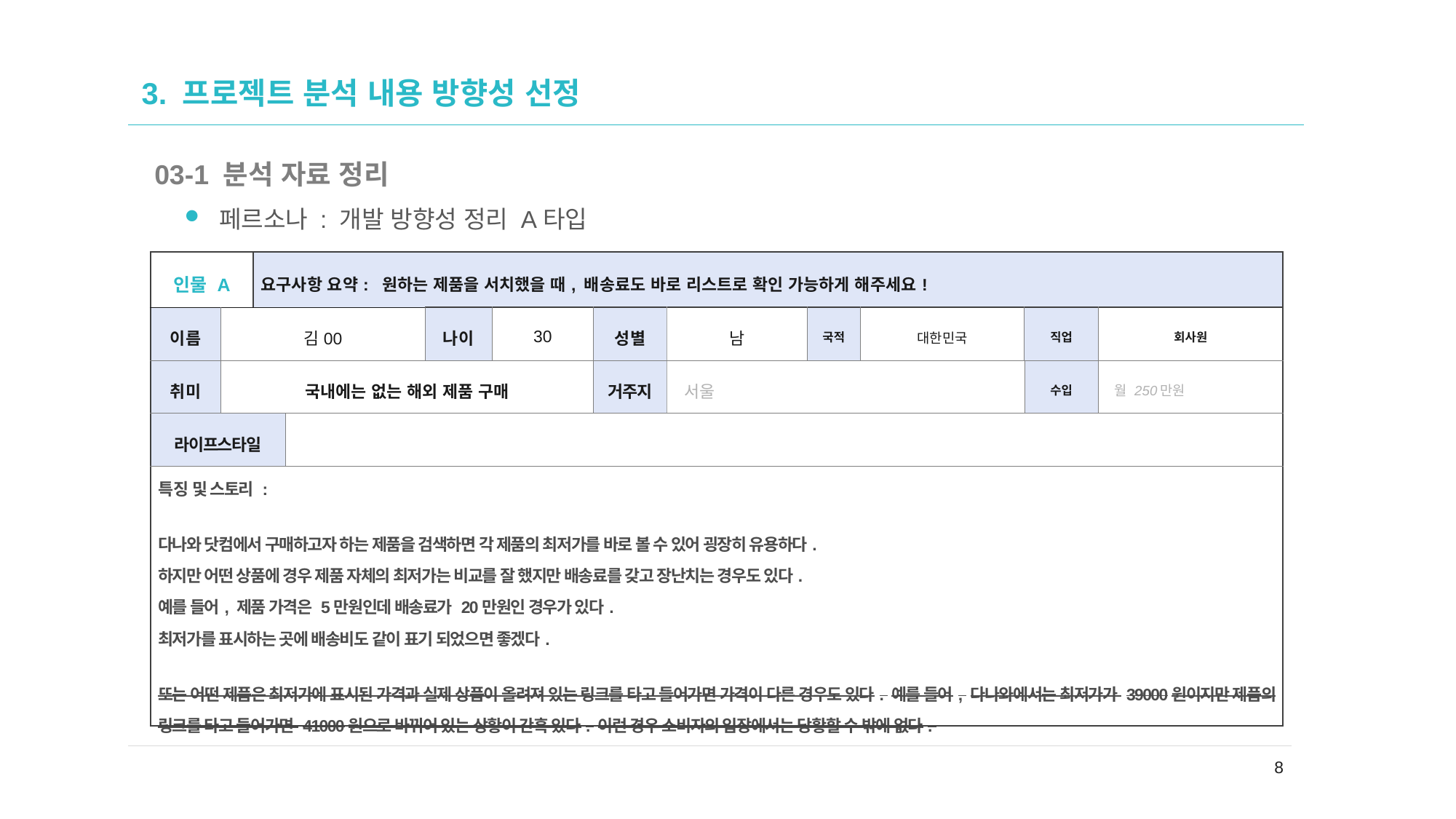

02
# 3. 프로젝트 분석 내용 방향성 선정
03-1 분석 자료 정리
페르소나 : 개발 방향성 정리 A타입
| 인물 A |  | 요구사항 요약: 원하는 제품을 서치했을 때, 배송료도 바로 리스트로 확인 가능하게 해주세요! |  |  |  |  |  |  |  |  |  |
| --- | --- | --- | --- | --- | --- | --- | --- | --- | --- | --- | --- |
| 이름 | 김00 |  |  | 나이 | 30 | 성별 | 남 | 국적 | 대한민국 | 직업 | 회사원 |
| 취미 | 국내에는 없는 해외 제품 구매 |  |  |  |  | 거주지 | 서울 |  |  | 수입 | 월 250만원 |
| 라이프스타일 |  |  |  |  |  |  |  |  |  |  |  |
| 특징 및 스토리 : 다나와 닷컴에서 구매하고자 하는 제품을 검색하면 각 제품의 최저가를 바로 볼 수 있어 굉장히 유용하다. 하지만 어떤 상품에 경우 제품 자체의 최저가는 비교를 잘 했지만 배송료를 갖고 장난치는 경우도 있다. 예를 들어, 제품 가격은 5만원인데 배송료가 20만원인 경우가 있다. 최저가를 표시하는 곳에 배송비도 같이 표기 되었으면 좋겠다. 또는 어떤 제품은 최저가에 표시된 가격과 실제 상품이 올려져 있는 링크를 타고 들어가면 가격이 다른 경우도 있다. 예를 들어, 다나와에서는 최저가가 39000원이지만 제품의 링크를 타고 들어가면 41000원으로 바뀌어 있는 상황이 간혹 있다. 이런 경우 소비자의 입장에서는 당황할 수 밖에 없다. |  |  |  |  |  |  |  |  |  |  |  |
8